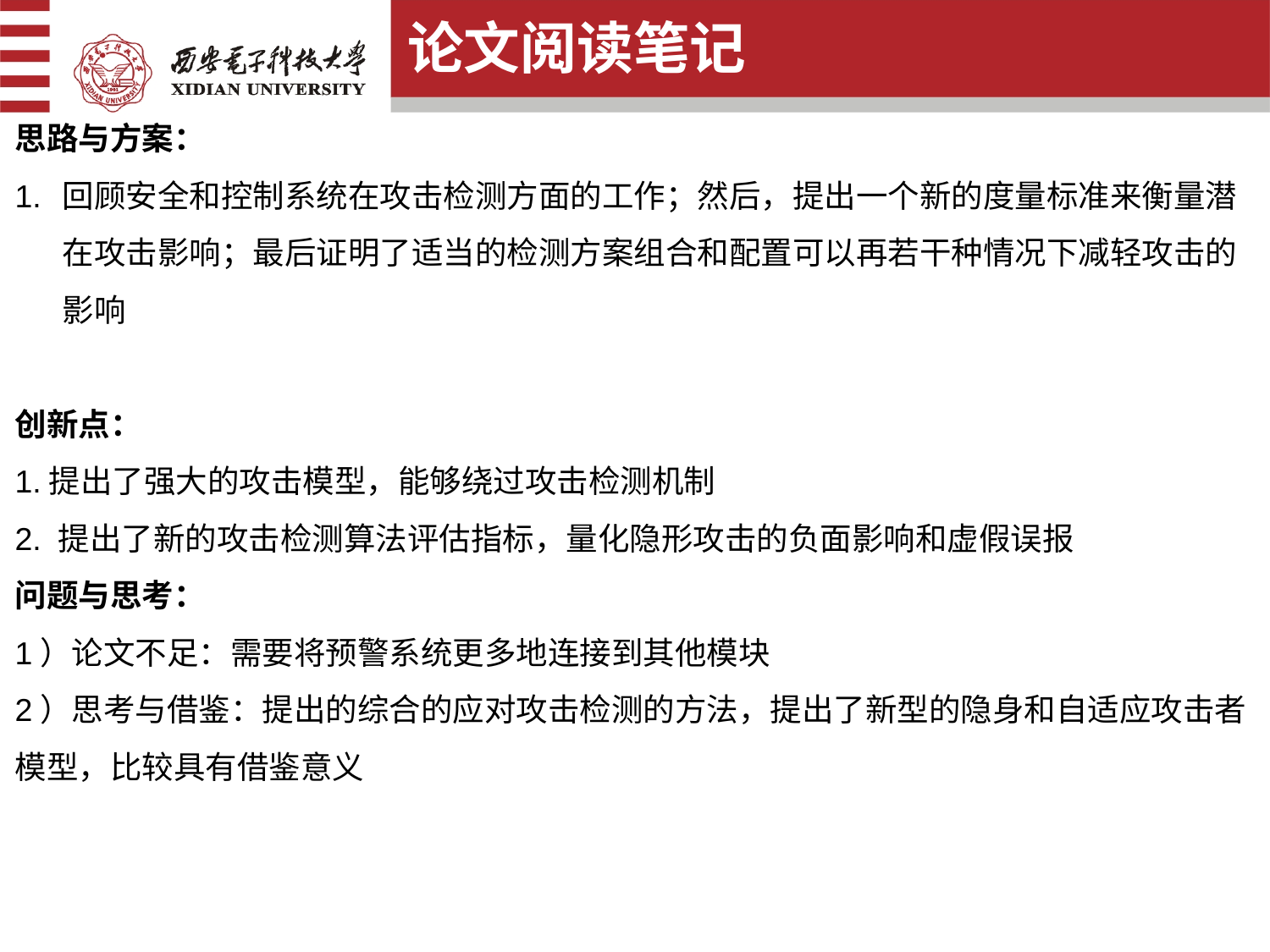

论文阅读笔记
思路与方案：
回顾安全和控制系统在攻击检测方面的工作；然后，提出一个新的度量标准来衡量潜在攻击影响；最后证明了适当的检测方案组合和配置可以再若干种情况下减轻攻击的影响

创新点：
1.提出了强大的攻击模型，能够绕过攻击检测机制
2. 提出了新的攻击检测算法评估指标，量化隐形攻击的负面影响和虚假误报
问题与思考：
1）论文不足：需要将预警系统更多地连接到其他模块
2）思考与借鉴：提出的综合的应对攻击检测的方法，提出了新型的隐身和自适应攻击者模型，比较具有借鉴意义